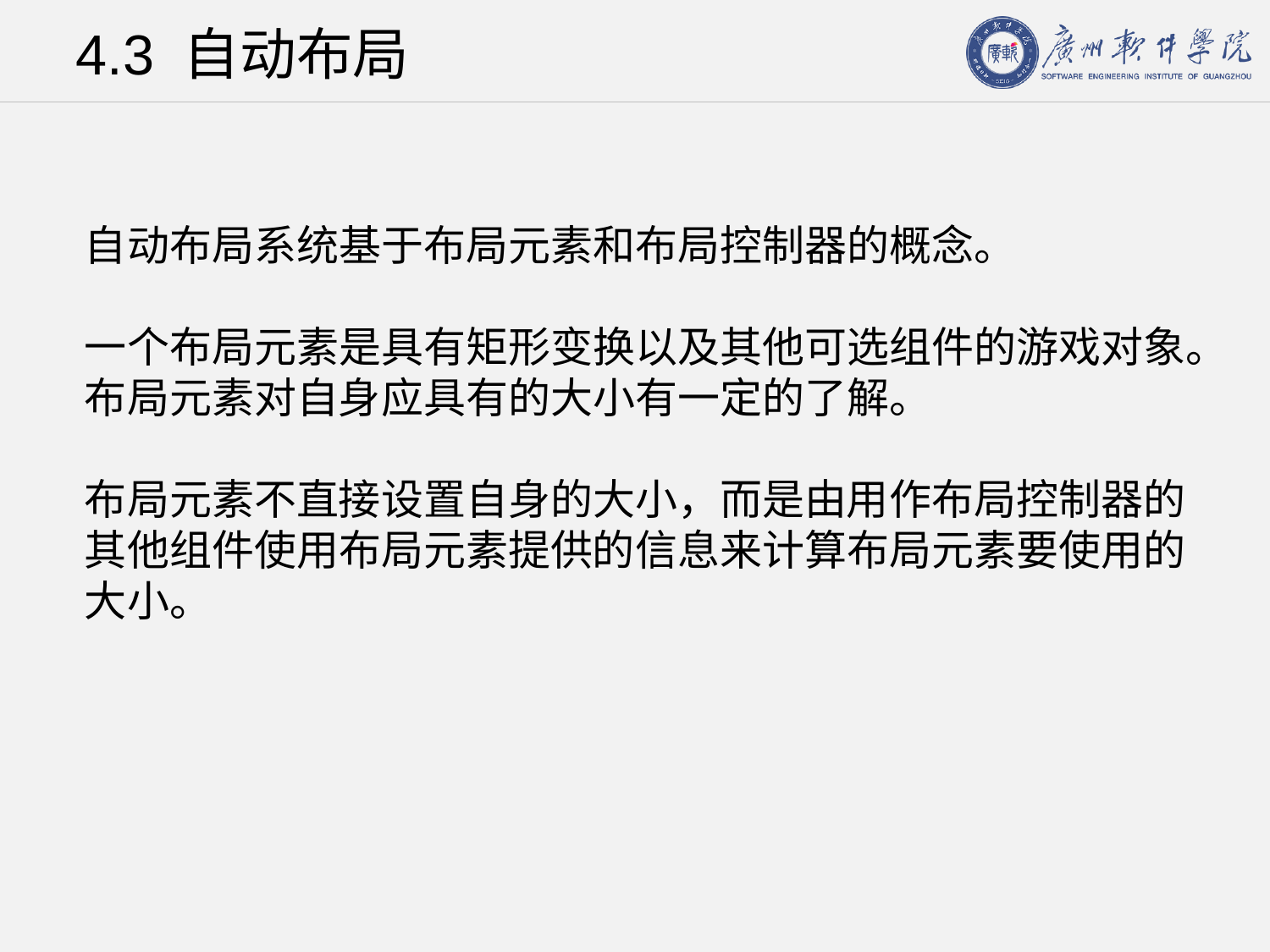

# 4.3 自动布局
自动布局系统基于布局元素和布局控制器的概念。

一个布局元素是具有矩形变换以及其他可选组件的游戏对象。布局元素对自身应具有的大小有一定的了解。

布局元素不直接设置自身的大小，而是由用作布局控制器的其他组件使用布局元素提供的信息来计算布局元素要使用的大小。